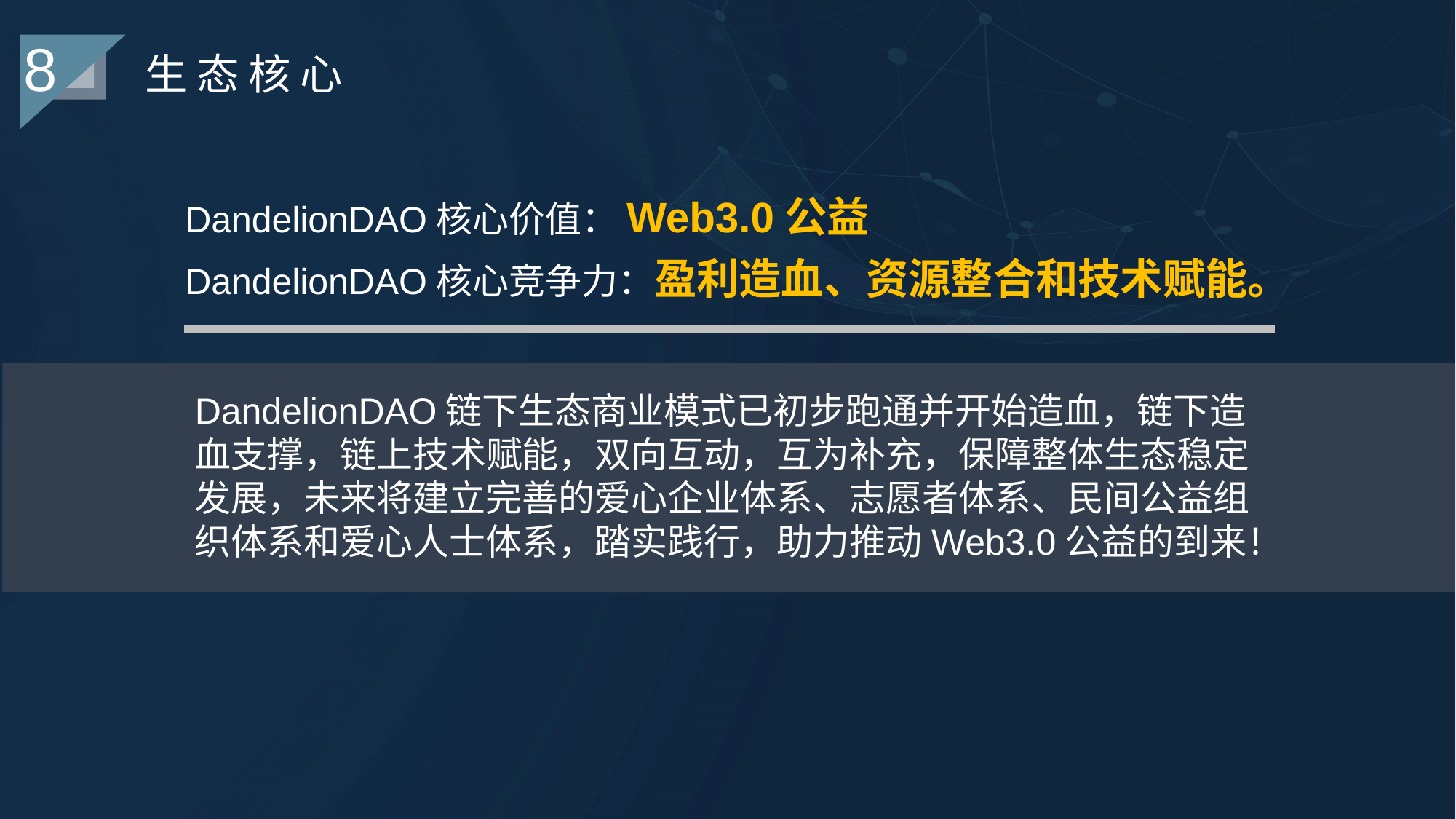

生态核心
8

DandelionDAO核心价值：Web3.0公益
DandelionDAO核心竞争力：盈利造血、资源整合和技术赋能。

DandelionDAO链下生态商业模式已初步跑通并开始造血，链下造血支撑，链上技术赋能，双向互动，互为补充，保障整体生态稳定发展，未来将建立完善的爱心企业体系、志愿者体系、民间公益组织体系和爱心人士体系，踏实践行，助力推动Web3.0公益的到来！